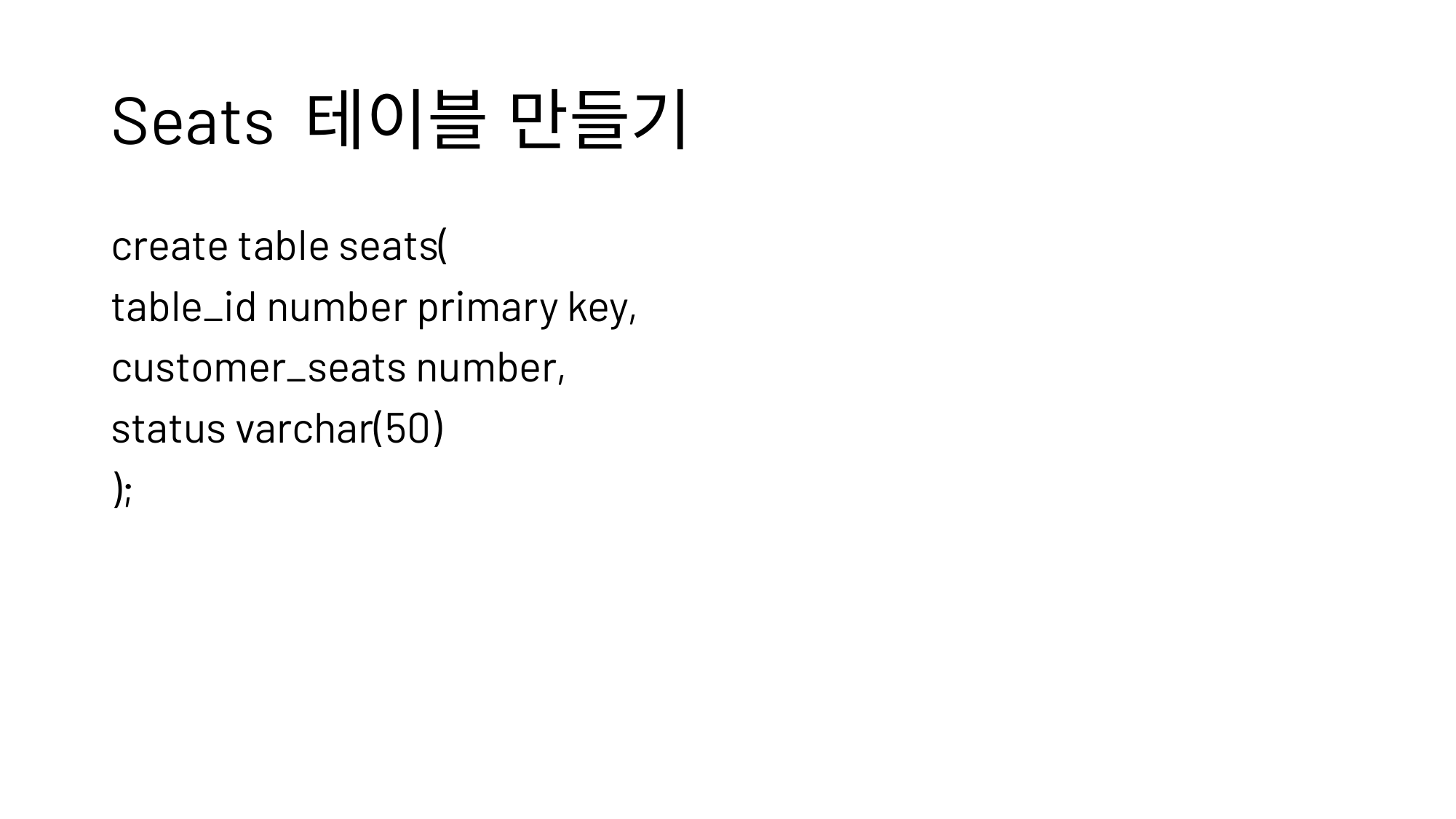

# Seats 테이블 만들기
create table seats(
table_id number primary key,
customer_seats number,
status varchar(50)
);